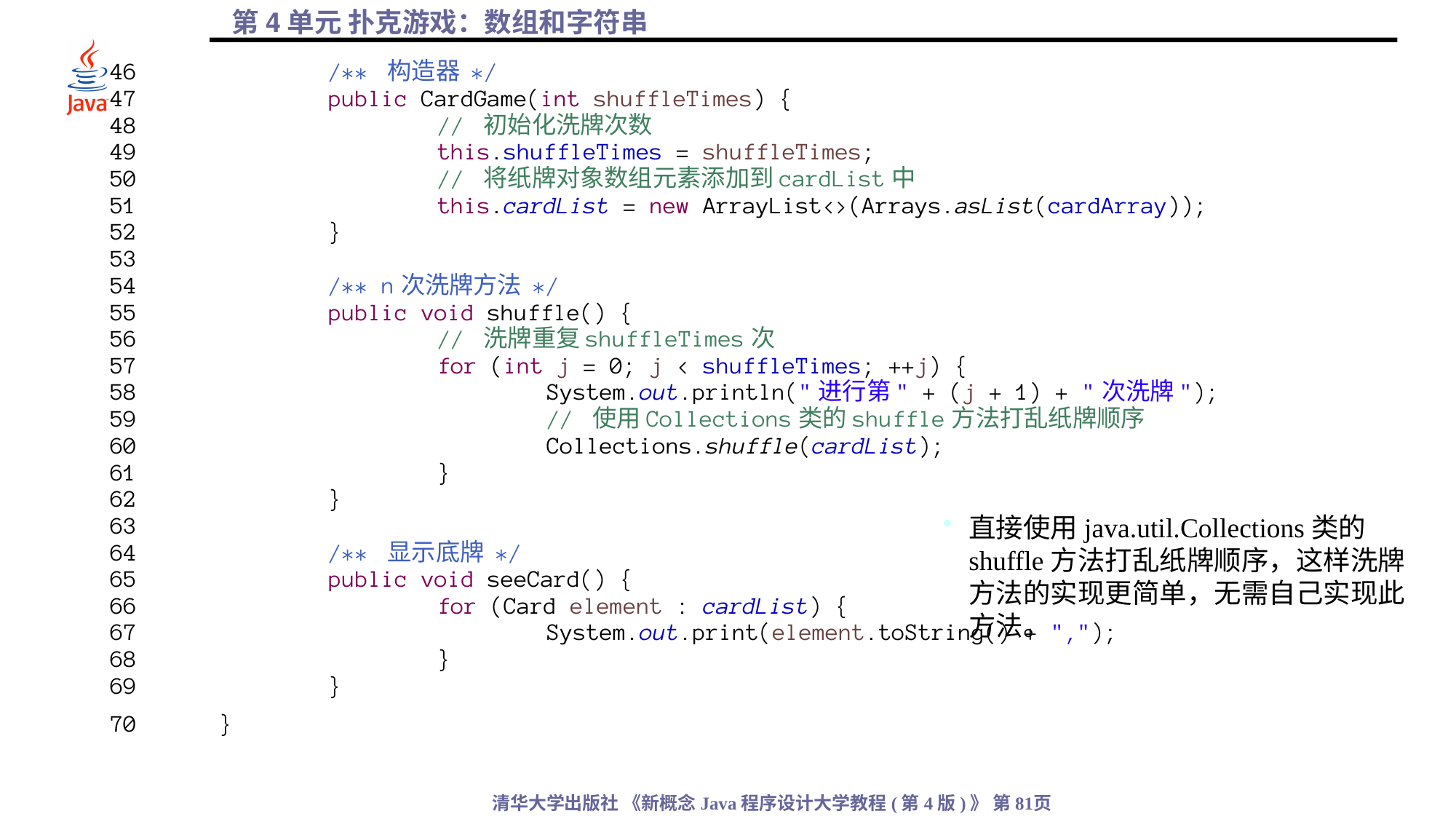

46		/** 构造器 */
47		public CardGame(int shuffleTimes) {
48			// 初始化洗牌次数
49			this.shuffleTimes = shuffleTimes;
50			// 将纸牌对象数组元素添加到cardList中
51			this.cardList = new ArrayList<>(Arrays.asList(cardArray));
52		}
53
54		/** n次洗牌方法 */
55		public void shuffle() {
56			// 洗牌重复shuffleTimes次
57			for (int j = 0; j < shuffleTimes; ++j) {
58				System.out.println("进行第" + (j + 1) + "次洗牌");
59				// 使用Collections类的shuffle方法打乱纸牌顺序
60				Collections.shuffle(cardList);
61			}
62		}
63
64		/** 显示底牌 */
65		public void seeCard() {
66			for (Card element : cardList) {
67				System.out.print(element.toString() + ",");
68			}
69		}
70	}
直接使用java.util.Collections类的shuffle方法打乱纸牌顺序，这样洗牌方法的实现更简单，无需自己实现此方法。